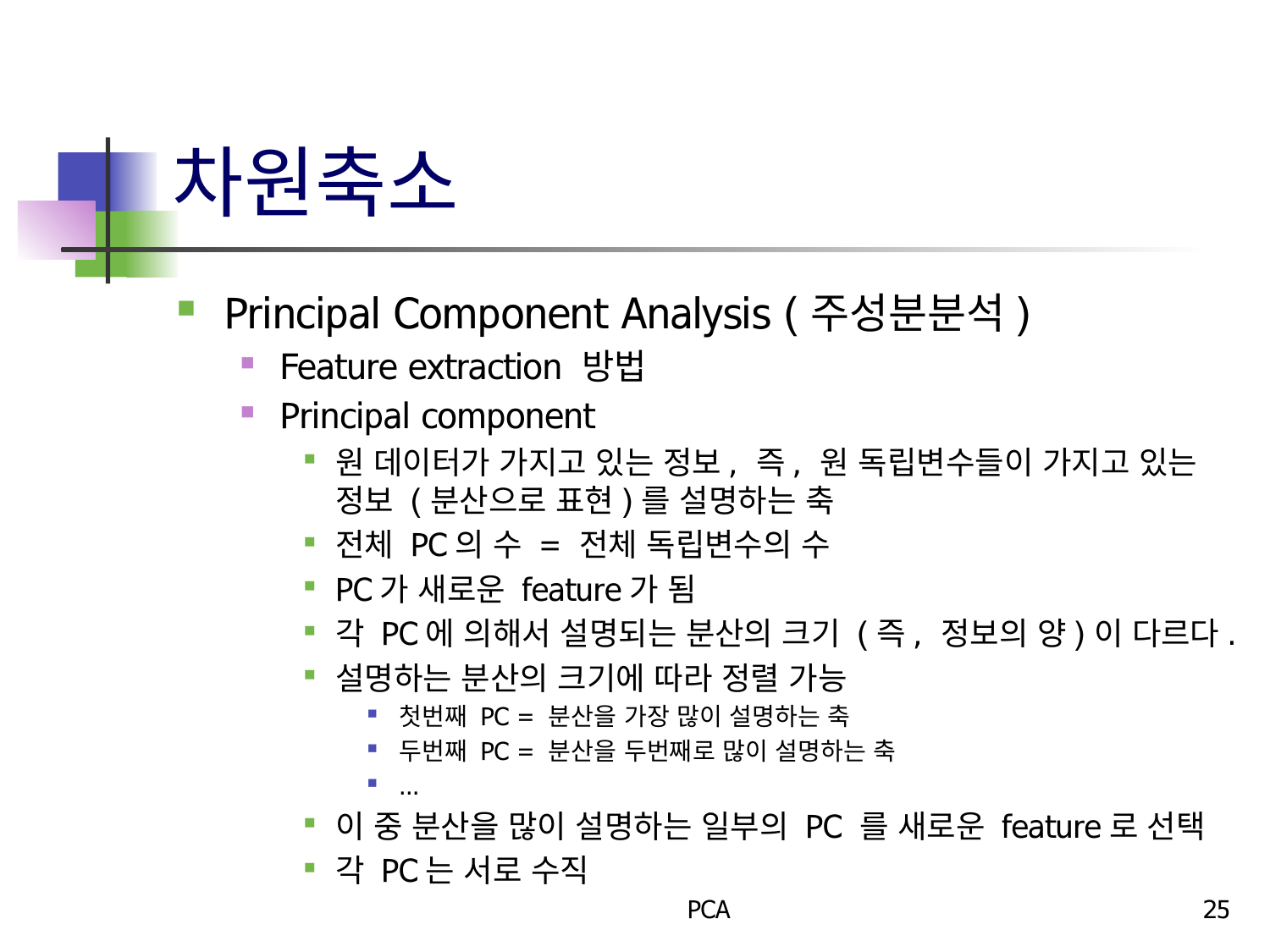

# 차원축소
Principal Component Analysis (주성분분석)
Feature extraction 방법
Principal component
원 데이터가 가지고 있는 정보, 즉, 원 독립변수들이 가지고 있는 정보 (분산으로 표현)를 설명하는 축
전체 PC의 수 = 전체 독립변수의 수
PC가 새로운 feature가 됨
각 PC에 의해서 설명되는 분산의 크기 (즉, 정보의 양)이 다르다.
설명하는 분산의 크기에 따라 정렬 가능
첫번째 PC = 분산을 가장 많이 설명하는 축
두번째 PC = 분산을 두번째로 많이 설명하는 축
…
이 중 분산을 많이 설명하는 일부의 PC 를 새로운 feature로 선택
각 PC는 서로 수직
PCA
25